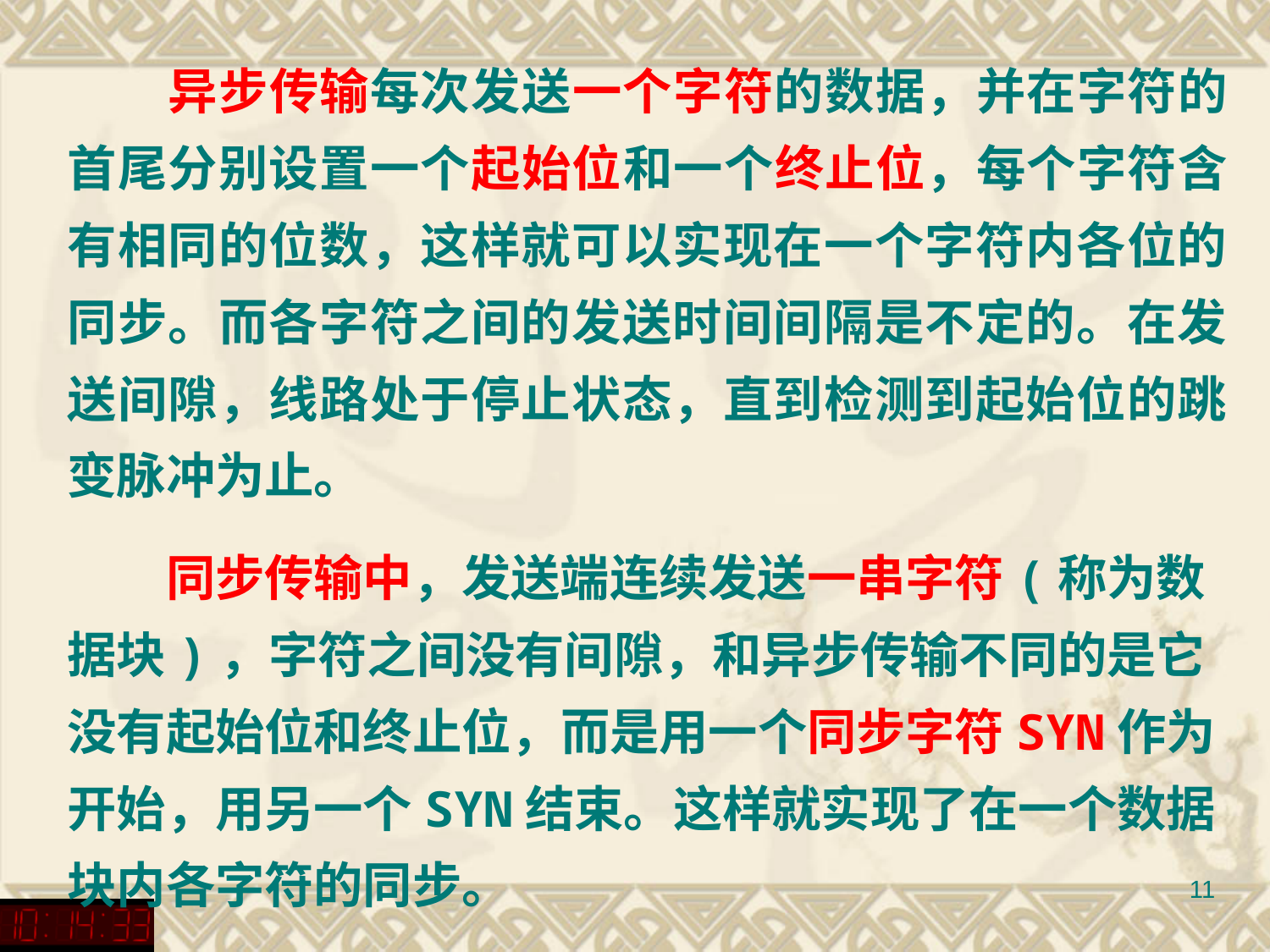

异步传输每次发送一个字符的数据，并在字符的首尾分别设置一个起始位和一个终止位，每个字符含有相同的位数，这样就可以实现在一个字符内各位的同步。而各字符之间的发送时间间隔是不定的。在发送间隙，线路处于停止状态，直到检测到起始位的跳变脉冲为止。
　　同步传输中，发送端连续发送一串字符(称为数据块)，字符之间没有间隙，和异步传输不同的是它没有起始位和终止位，而是用一个同步字符SYN作为开始，用另一个SYN结束。这样就实现了在一个数据块内各字符的同步。
11